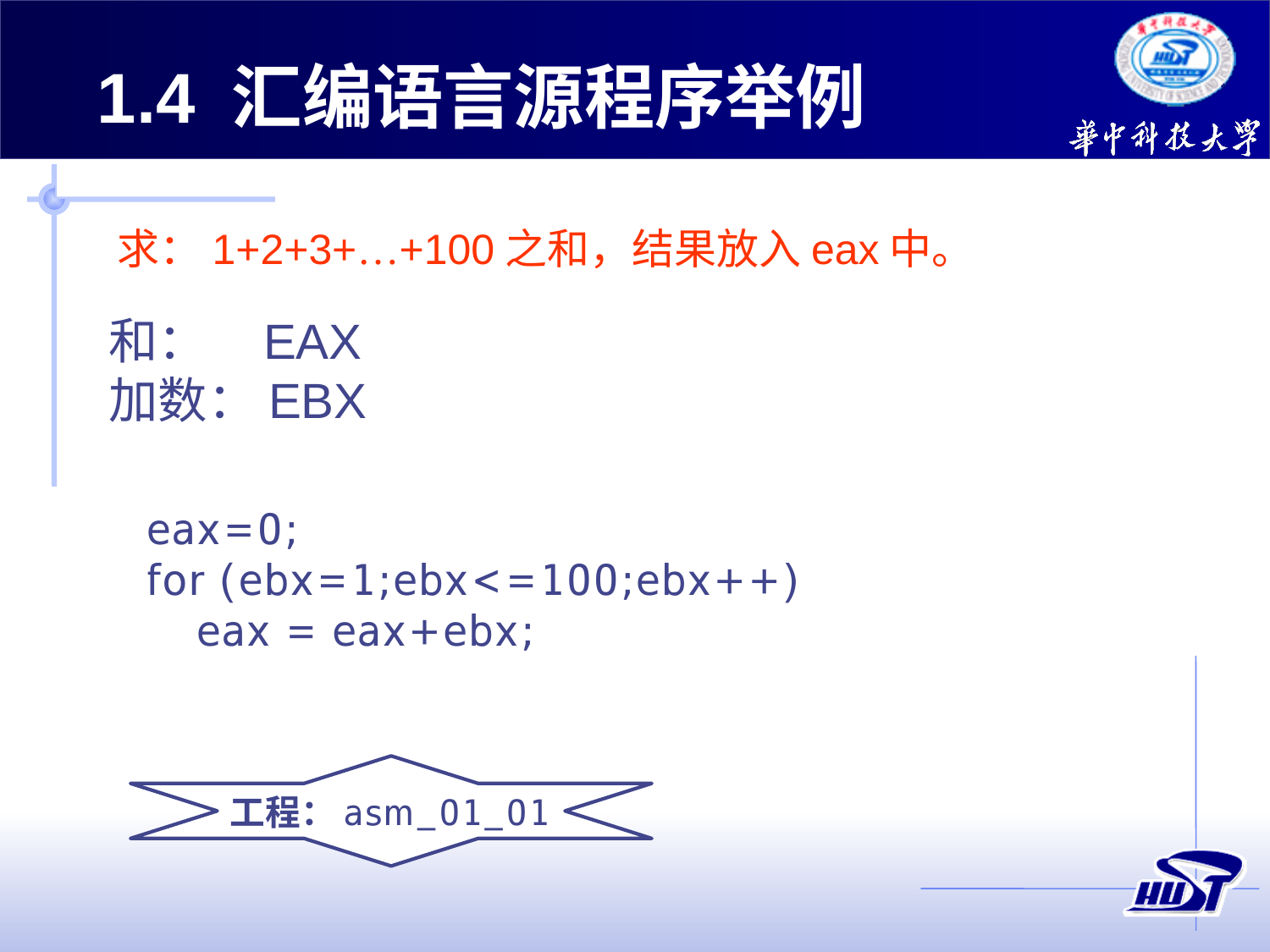

1.4 汇编语言源程序举例
求：1+2+3+…+100之和，结果放入eax中。
和：    EAX
加数：EBX
eax=0;
for (ebx=1;ebx<=100;ebx++)
    eax = eax+ebx;
工程：asm_01_01